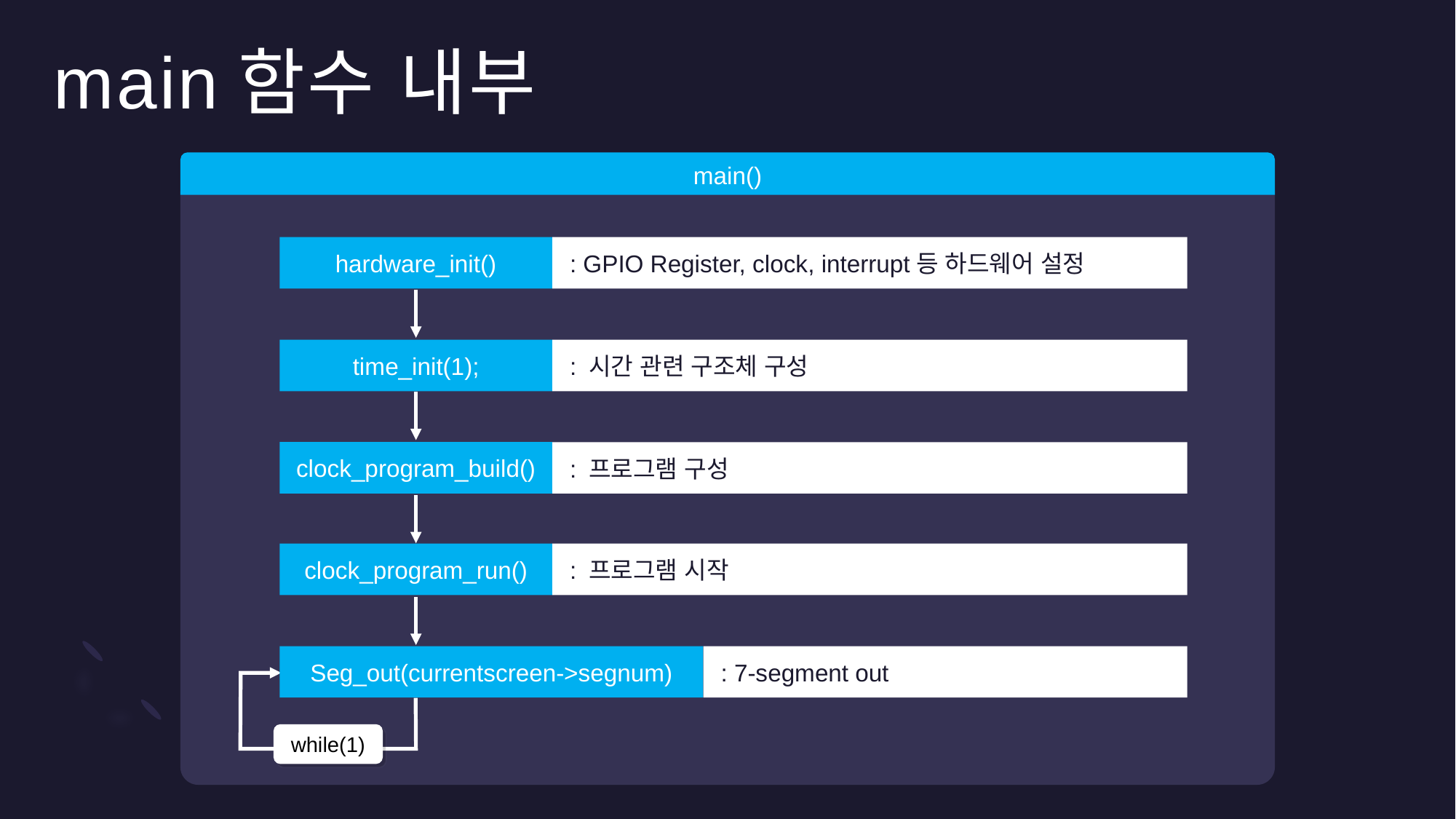

main함수 내부
main()

hardware_init()
 : GPIO Register, clock, interrupt등 하드웨어 설정
time_init(1);
 : 시간 관련 구조체 구성
clock_program_build()
 : 프로그램 구성
clock_program_run()
 : 프로그램 시작
Seg_out(currentscreen->segnum)
 : 7-segment out

while(1)